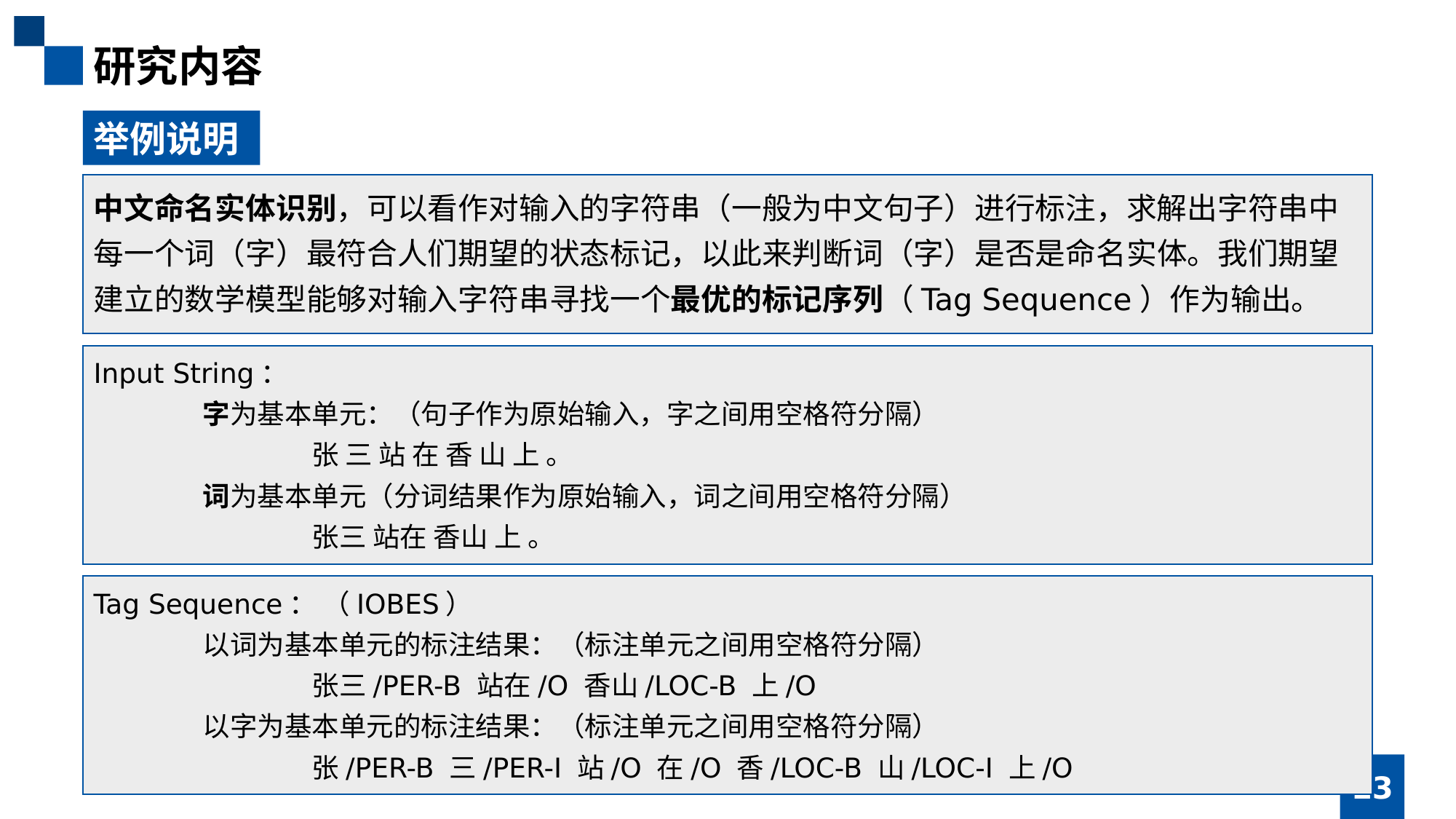

研究内容
举例说明
中文命名实体识别，可以看作对输入的字符串（一般为中文句子）进行标注，求解出字符串中每一个词（字）最符合人们期望的状态标记，以此来判断词（字）是否是命名实体。我们期望建立的数学模型能够对输入字符串寻找一个最优的标记序列（Tag Sequence）作为输出。

Input String：
	字为基本单元：（句子作为原始输入，字之间用空格符分隔）
		张 三 站 在 香 山 上 。
	词为基本单元（分词结果作为原始输入，词之间用空格符分隔）
		张三 站在 香山 上 。

Tag Sequence： （IOBES）
	以词为基本单元的标注结果：（标注单元之间用空格符分隔）
		张三/PER-B 站在/O 香山/LOC-B 上/O
	以字为基本单元的标注结果：（标注单元之间用空格符分隔）
		张/PER-B 三/PER-I 站/O 在/O 香/LOC-B 山/LOC-I 上/O

13